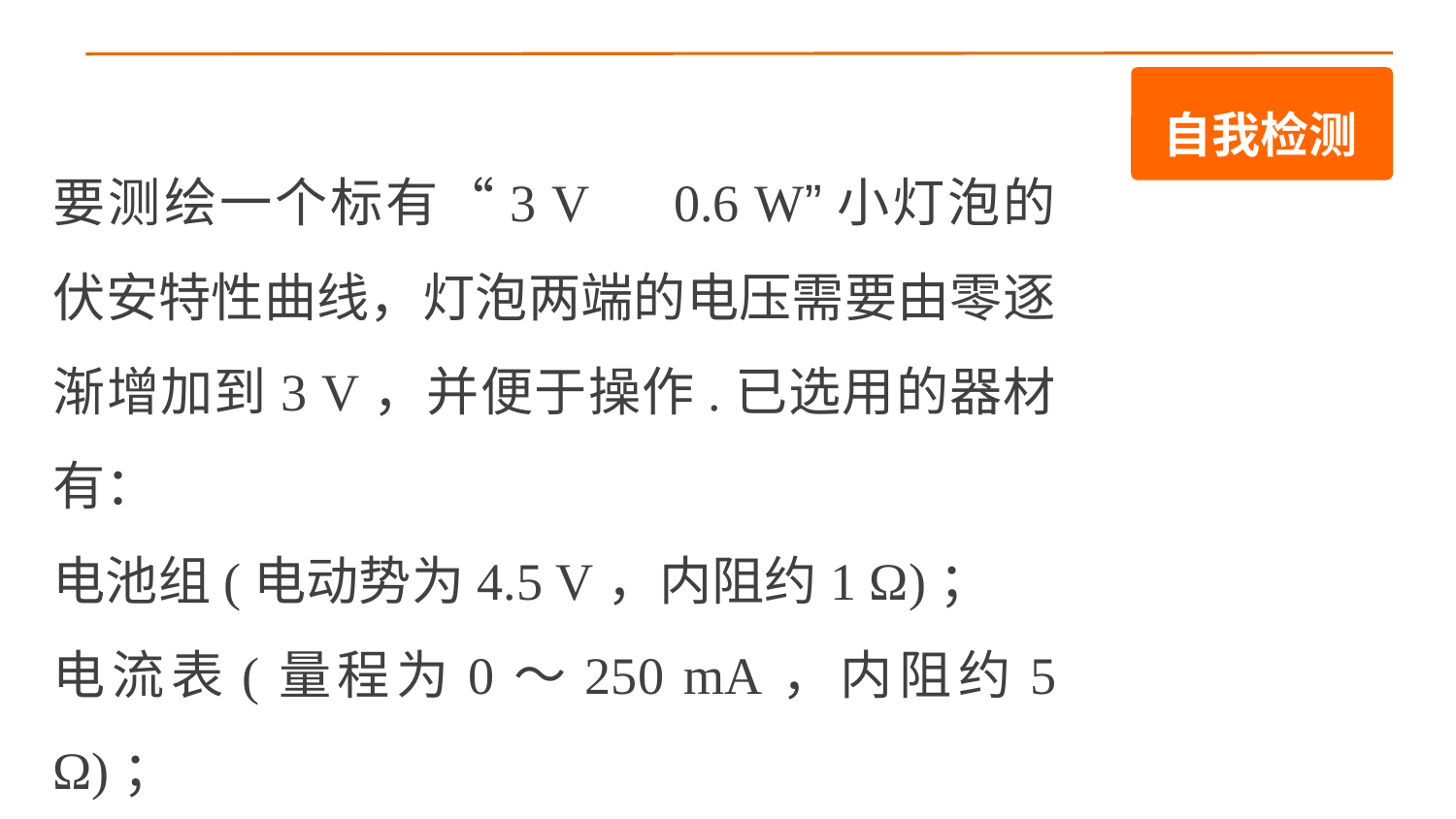

自我检测
要测绘一个标有“3 V　0.6 W”小灯泡的伏安特性曲线，灯泡两端的电压需要由零逐渐增加到3 V，并便于操作.已选用的器材有：
电池组(电动势为4.5 V，内阻约1 Ω)；
电流表(量程为0～250 mA，内阻约5 Ω)；
电压表(量程为0～3 V，内阻约3 kΩ)；
开关一个、导线若干.